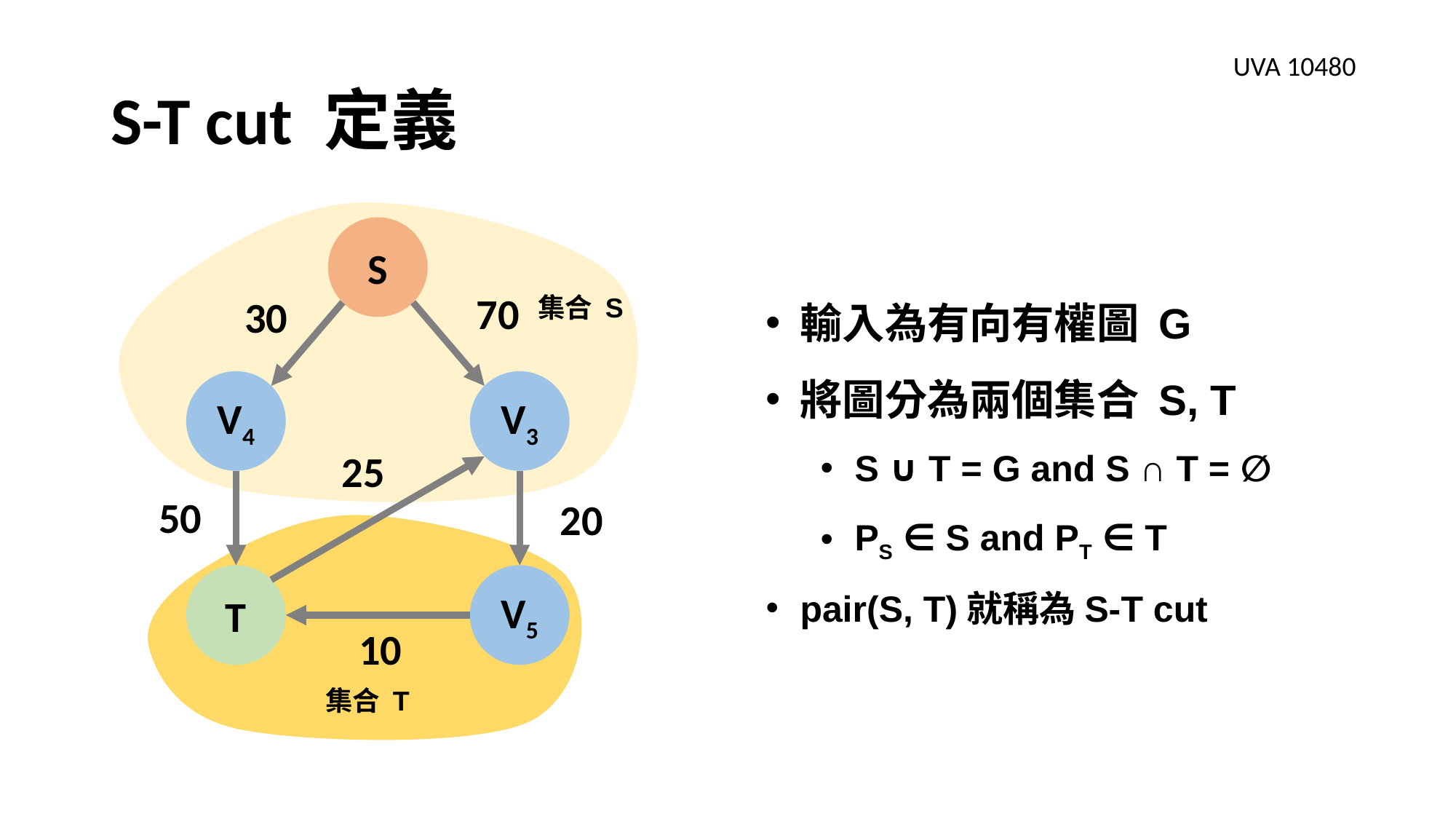

# S-T cut 定義
UVA 10480

S
輸入為有向有權圖 G
將圖分為兩個集合 S, T
S ∪ T = G and S ∩ T = ∅
PS ∈ S and PT ∈ T
pair(S, T)就稱為S-T cut

70
集合 S
30
V4
V3
25
50
20

V5
T
10
集合 T